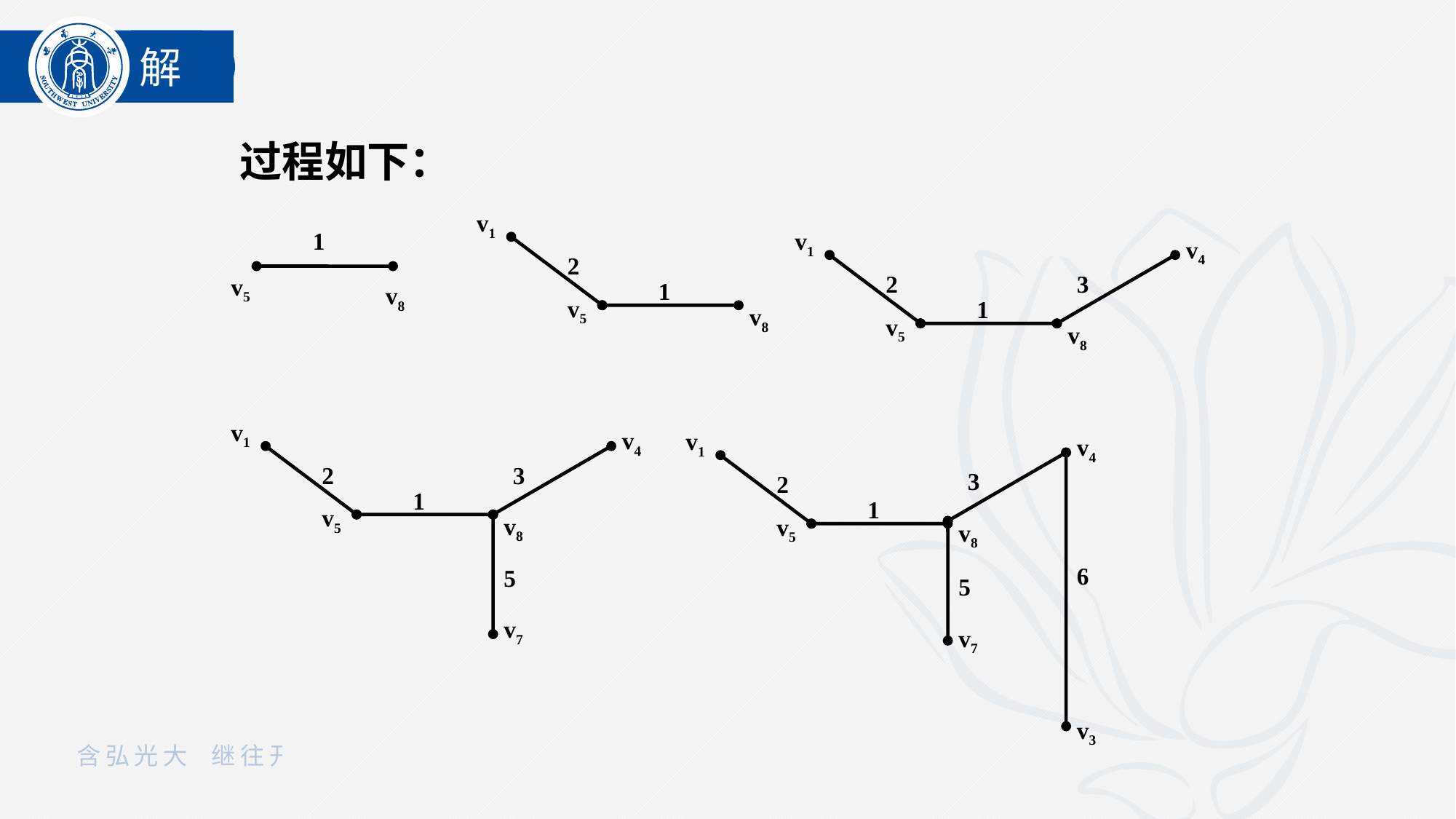

解
过程如下：
v1

2
1
v5
v8

1

v5
v8
v1
v4

2
3
1
v5
v8

v1
v4

2
3
1
v5
v8

5
v7
v1
v4

3
2
1
v5
v8

6
5
v7
v3